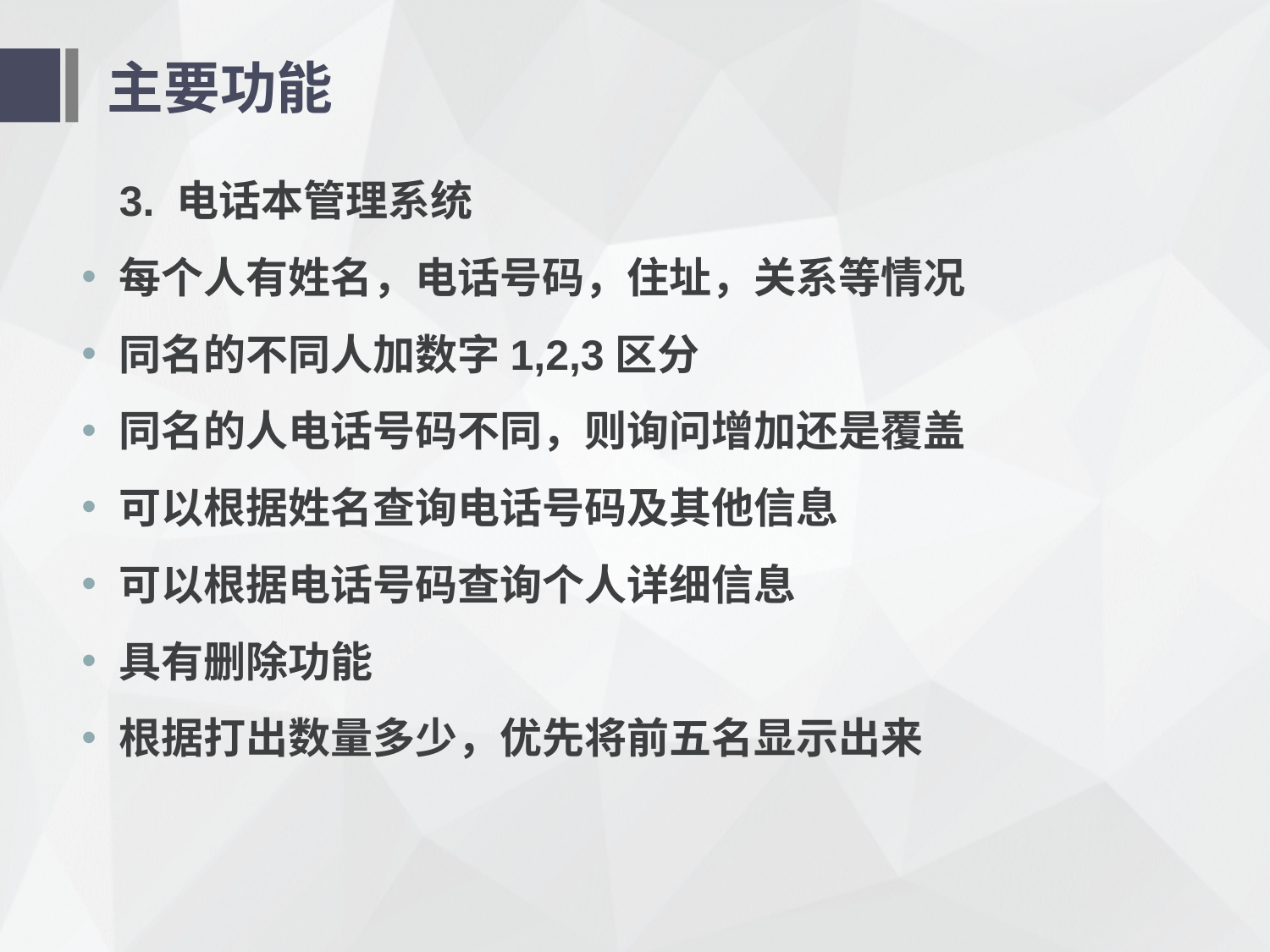

# 主要功能
3. 电话本管理系统
每个人有姓名，电话号码，住址，关系等情况
同名的不同人加数字1,2,3区分
同名的人电话号码不同，则询问增加还是覆盖
可以根据姓名查询电话号码及其他信息
可以根据电话号码查询个人详细信息
具有删除功能
根据打出数量多少，优先将前五名显示出来